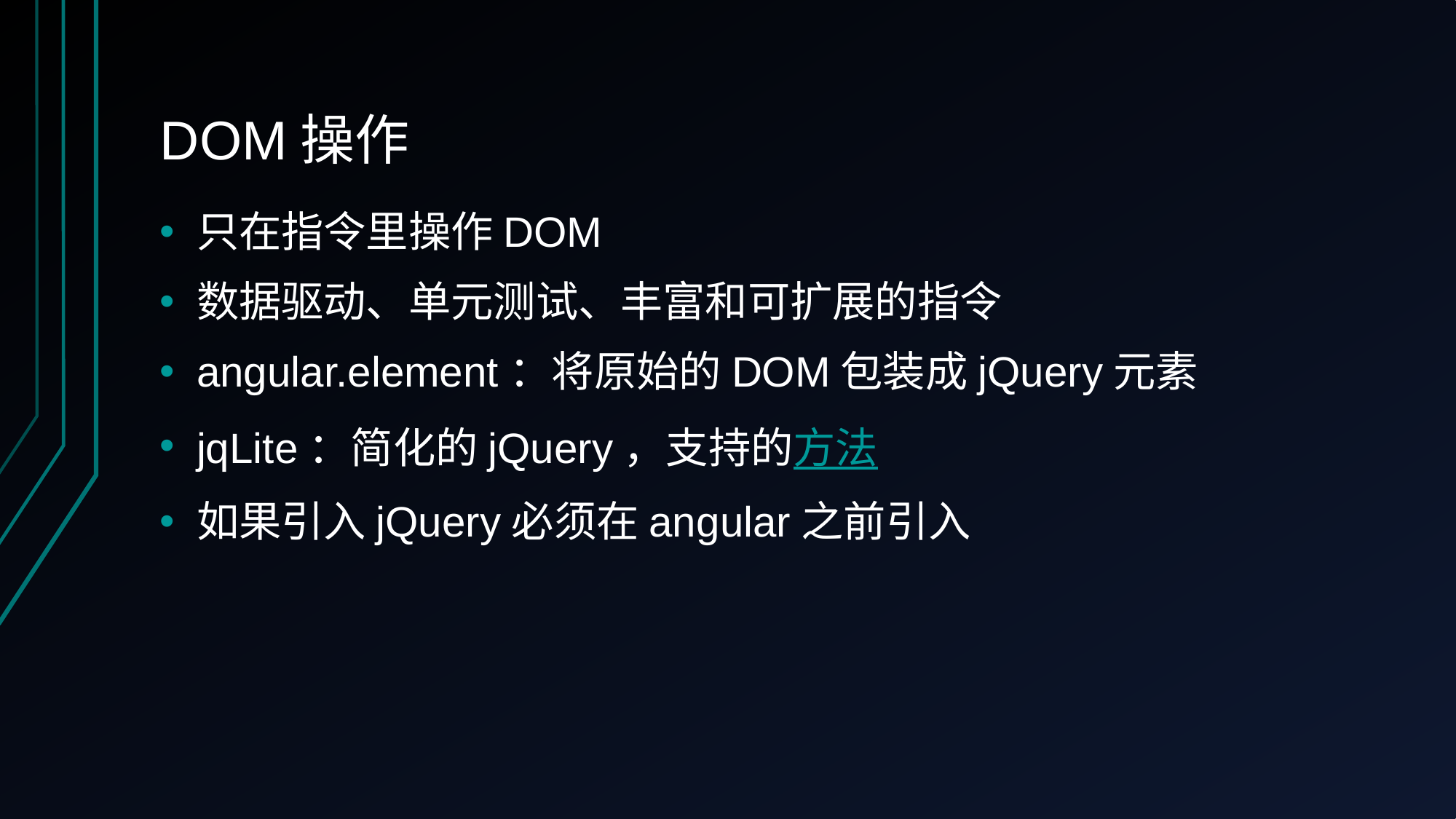

# DOM操作
只在指令里操作DOM
数据驱动、单元测试、丰富和可扩展的指令
angular.element：将原始的DOM包装成jQuery元素
jqLite：简化的jQuery，支持的方法
如果引入jQuery必须在angular之前引入